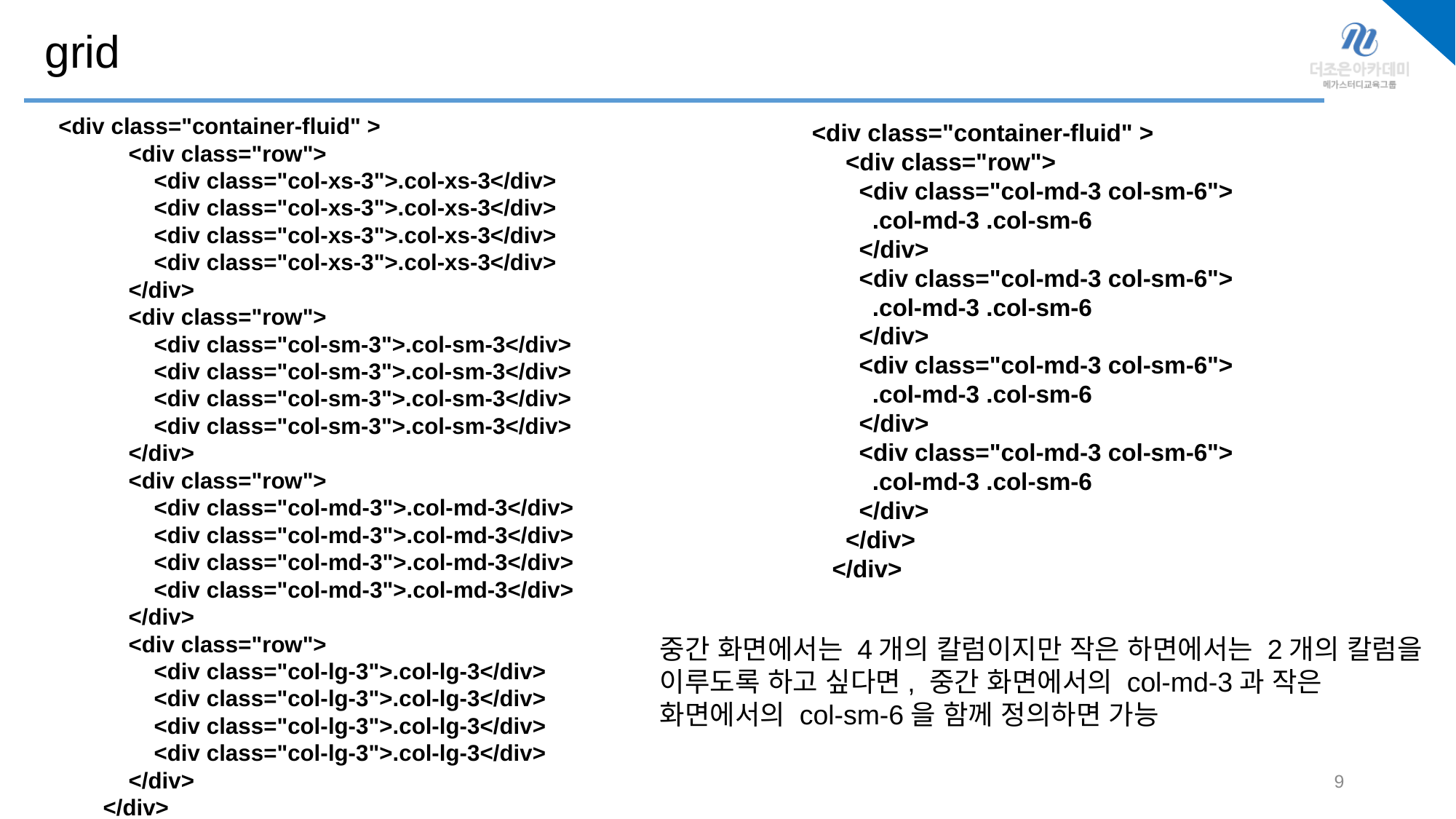

# grid
 <div class="container-fluid" >
            <div class="row">
                <div class="col-xs-3">.col-xs-3</div>
                <div class="col-xs-3">.col-xs-3</div>
                <div class="col-xs-3">.col-xs-3</div>
                <div class="col-xs-3">.col-xs-3</div>
            </div>
            <div class="row">
                <div class="col-sm-3">.col-sm-3</div>
                <div class="col-sm-3">.col-sm-3</div>
                <div class="col-sm-3">.col-sm-3</div>
                <div class="col-sm-3">.col-sm-3</div>
            </div>
            <div class="row">
                <div class="col-md-3">.col-md-3</div>
                <div class="col-md-3">.col-md-3</div>
                <div class="col-md-3">.col-md-3</div>
                <div class="col-md-3">.col-md-3</div>
            </div>
            <div class="row">
                <div class="col-lg-3">.col-lg-3</div>
                <div class="col-lg-3">.col-lg-3</div>
                <div class="col-lg-3">.col-lg-3</div>
                <div class="col-lg-3">.col-lg-3</div>
            </div>
        </div>

 <div class="container-fluid" >
      <div class="row">
        <div class="col-md-3 col-sm-6">
          .col-md-3 .col-sm-6
        </div>
        <div class="col-md-3 col-sm-6">
          .col-md-3 .col-sm-6
        </div>
        <div class="col-md-3 col-sm-6">
          .col-md-3 .col-sm-6
        </div>
        <div class="col-md-3 col-sm-6">
          .col-md-3 .col-sm-6
        </div>
      </div>
    </div>
중간 화면에서는 4개의 칼럼이지만 작은 하면에서는 2개의 칼럼을 이루도록 하고 싶다면, 중간 화면에서의 col-md-3과 작은 화면에서의 col-sm-6을 함께 정의하면 가능
9